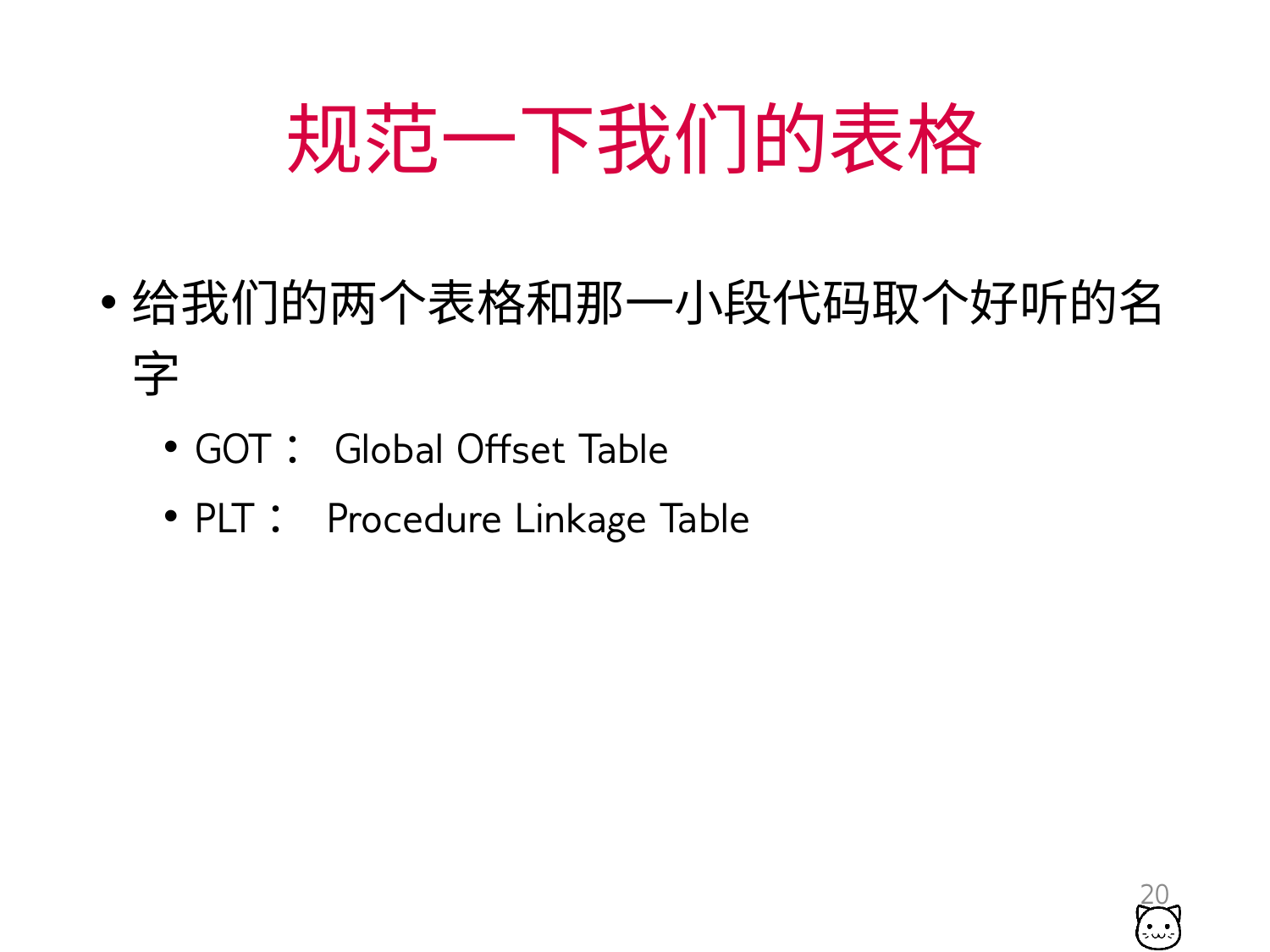

# 规范一下我们的表格
给我们的两个表格和那一小段代码取个好听的名字
GOT：Global Offset Table
PLT： Procedure Linkage Table
20